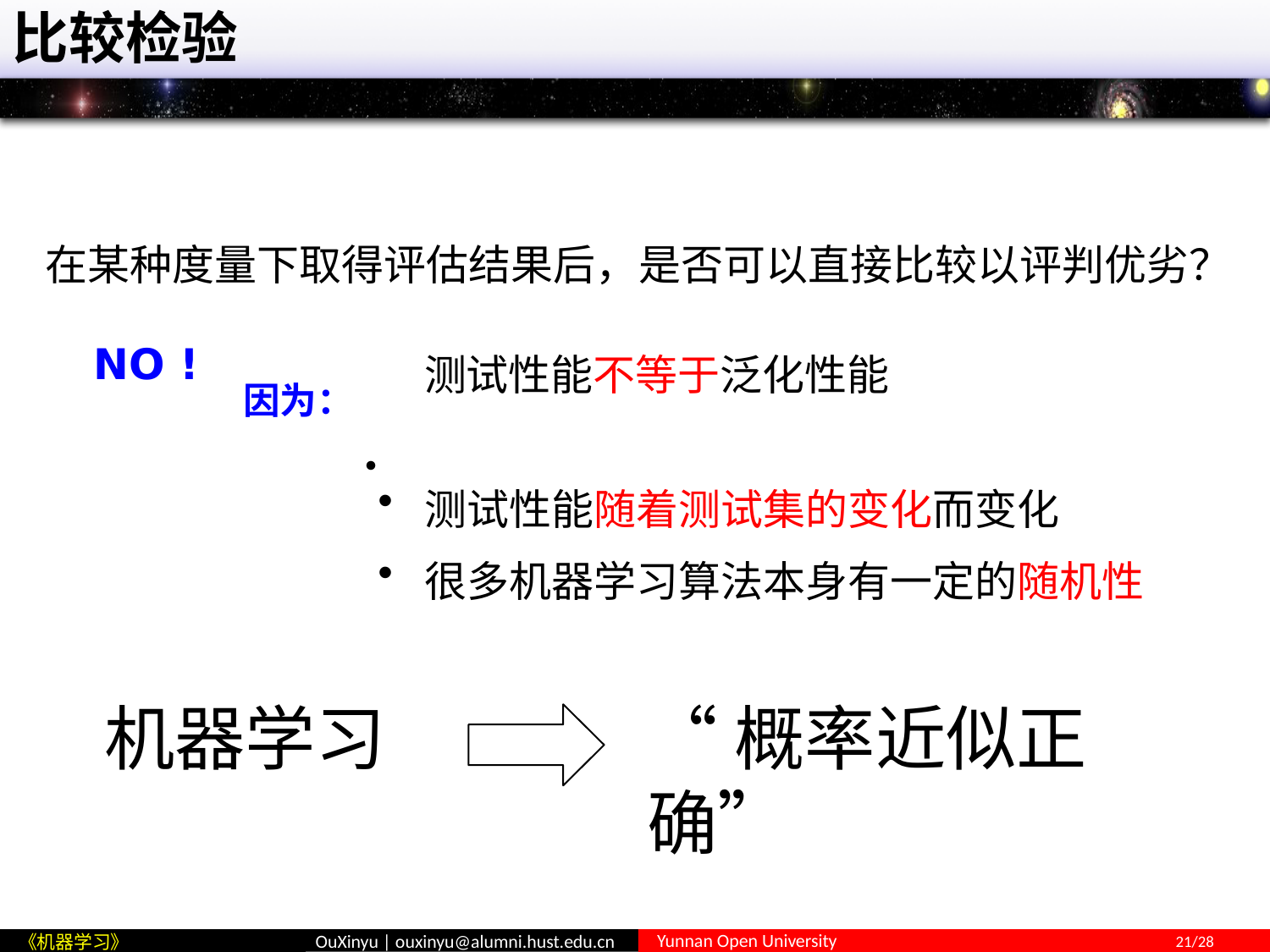

# 比较检验
在某种度量下取得评估结果后，是否可以直接比较以评判优劣？
| NO ! | 因为： • | 测试性能不等于泛化性能 |
| --- | --- | --- |
|  | • | 测试性能随着测试集的变化而变化 |
|  | • | 很多机器学习算法本身有一定的随机性 |
机器学习
“概率近似正确”